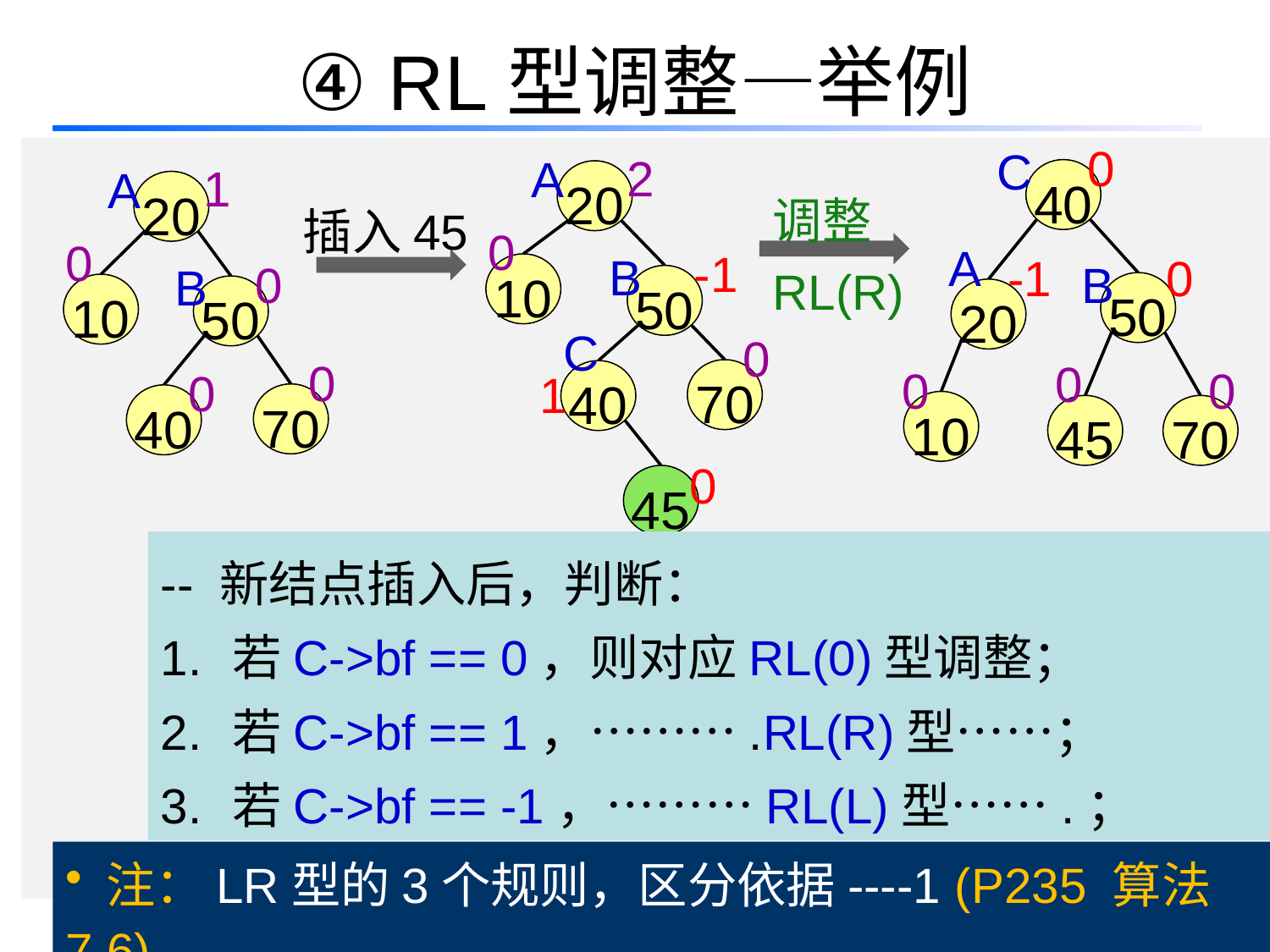

# ④ RL型调整—举例
0
C

2
A
1

A
40
20
20
调整
RL(R)
插入45
0
0
A
-1
B
-1
0
0

B
B

10
50
50
10
50
20
C
0
0
0
0
0
0
1
70
40
70
40
10
45
70
0
45
-- 新结点插入后，判断：
若C->bf == 0，则对应RL(0)型调整；
若C->bf == 1，……….RL(R)型……；
若C->bf == -1，………RL(L)型…….；
 注：LR型的3个规则，区分依据----1 (P235 算法7.6)